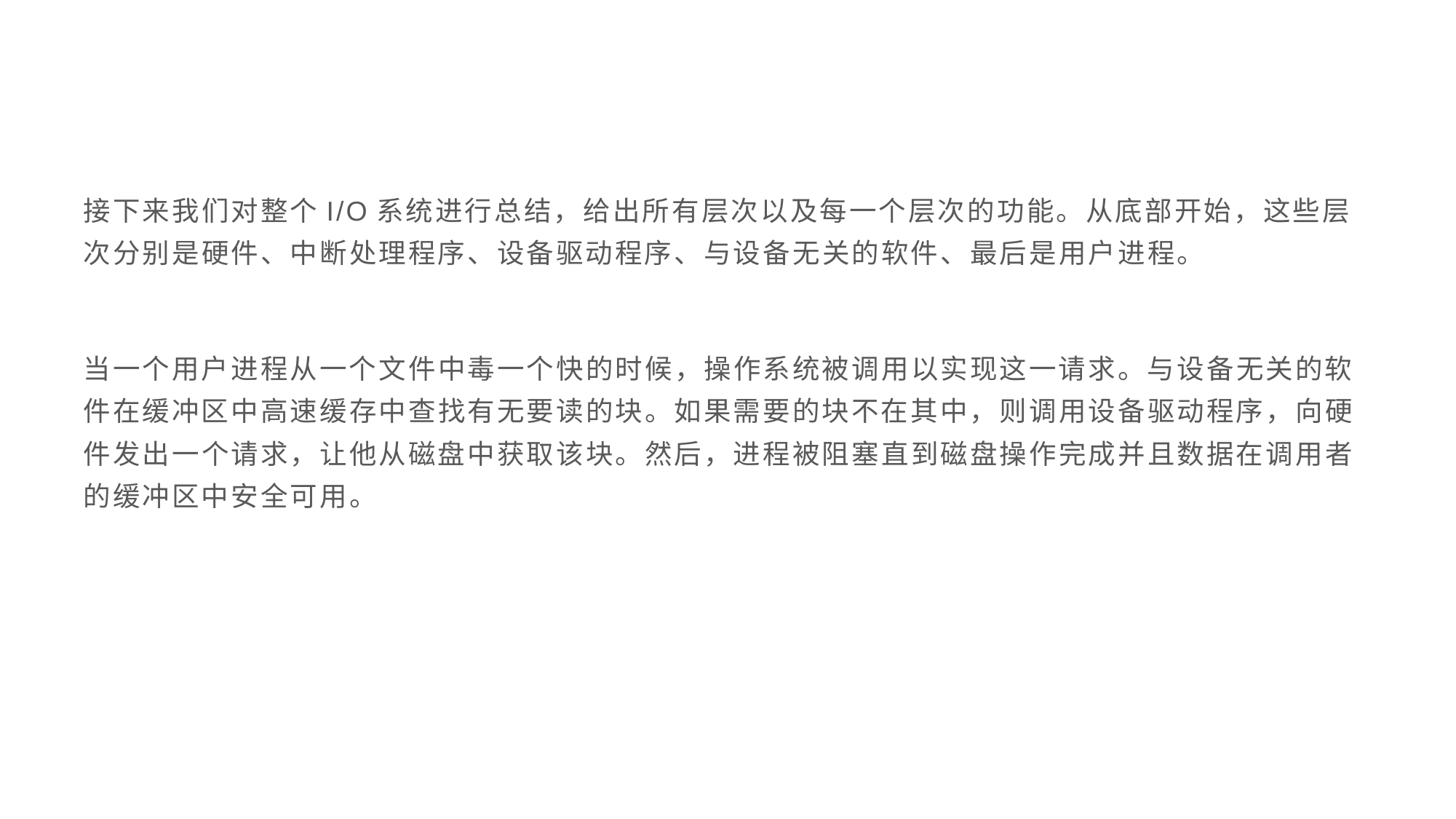

接下来我们对整个I/O系统进行总结，给出所有层次以及每一个层次的功能。从底部开始，这些层次分别是硬件、中断处理程序、设备驱动程序、与设备无关的软件、最后是用户进程。

当一个用户进程从一个文件中毒一个快的时候，操作系统被调用以实现这一请求。与设备无关的软件在缓冲区中高速缓存中查找有无要读的块。如果需要的块不在其中，则调用设备驱动程序，向硬件发出一个请求，让他从磁盘中获取该块。然后，进程被阻塞直到磁盘操作完成并且数据在调用者的缓冲区中安全可用。